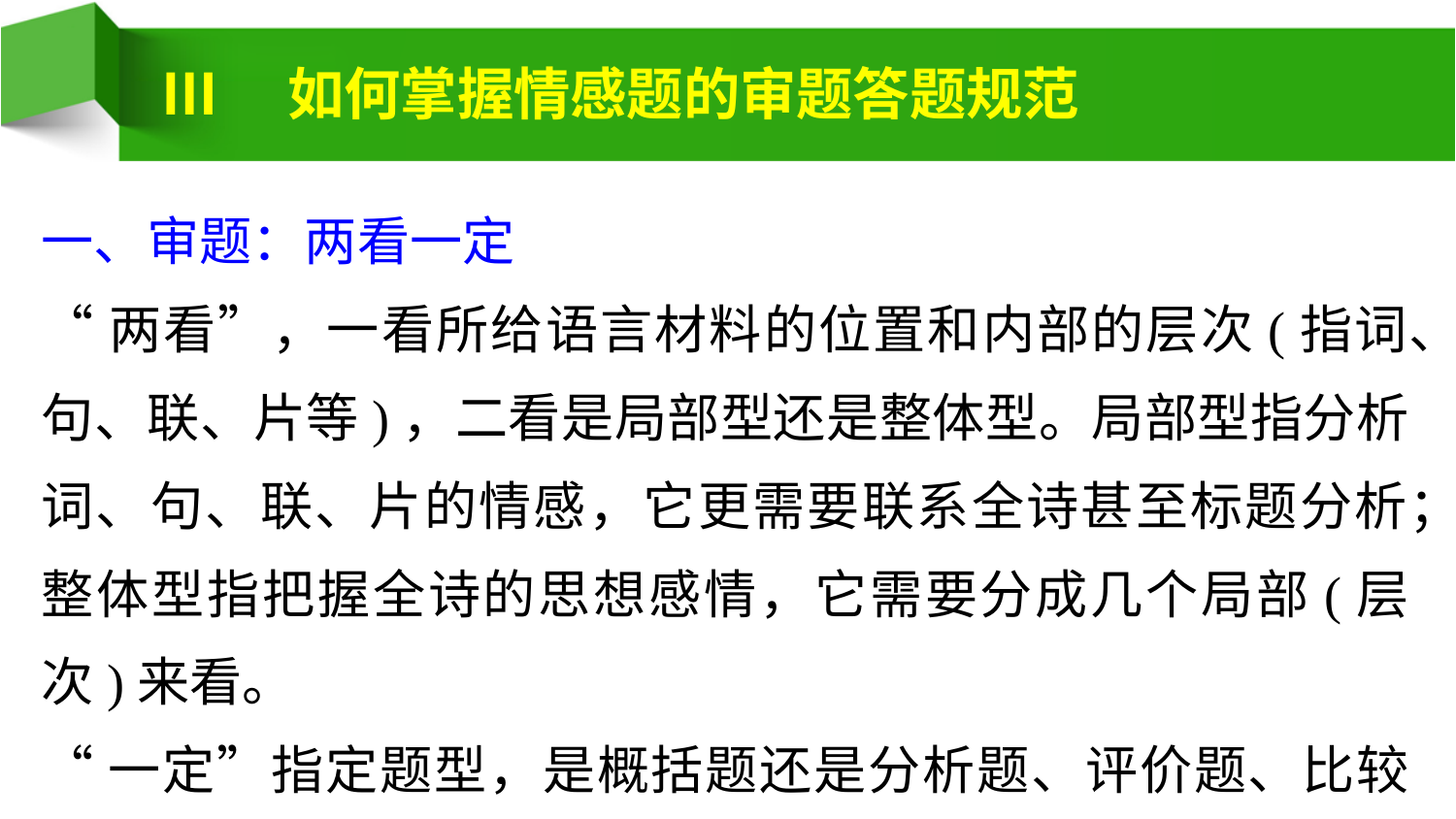

Ⅲ　如何掌握情感题的审题答题规范
一、审题：两看一定
“两看”，一看所给语言材料的位置和内部的层次(指词、句、联、片等)，二看是局部型还是整体型。局部型指分析词、句、联、片的情感，它更需要联系全诗甚至标题分析；整体型指把握全诗的思想感情，它需要分成几个局部(层次)来看。
“一定”指定题型，是概括题还是分析题、评价题、比较题。